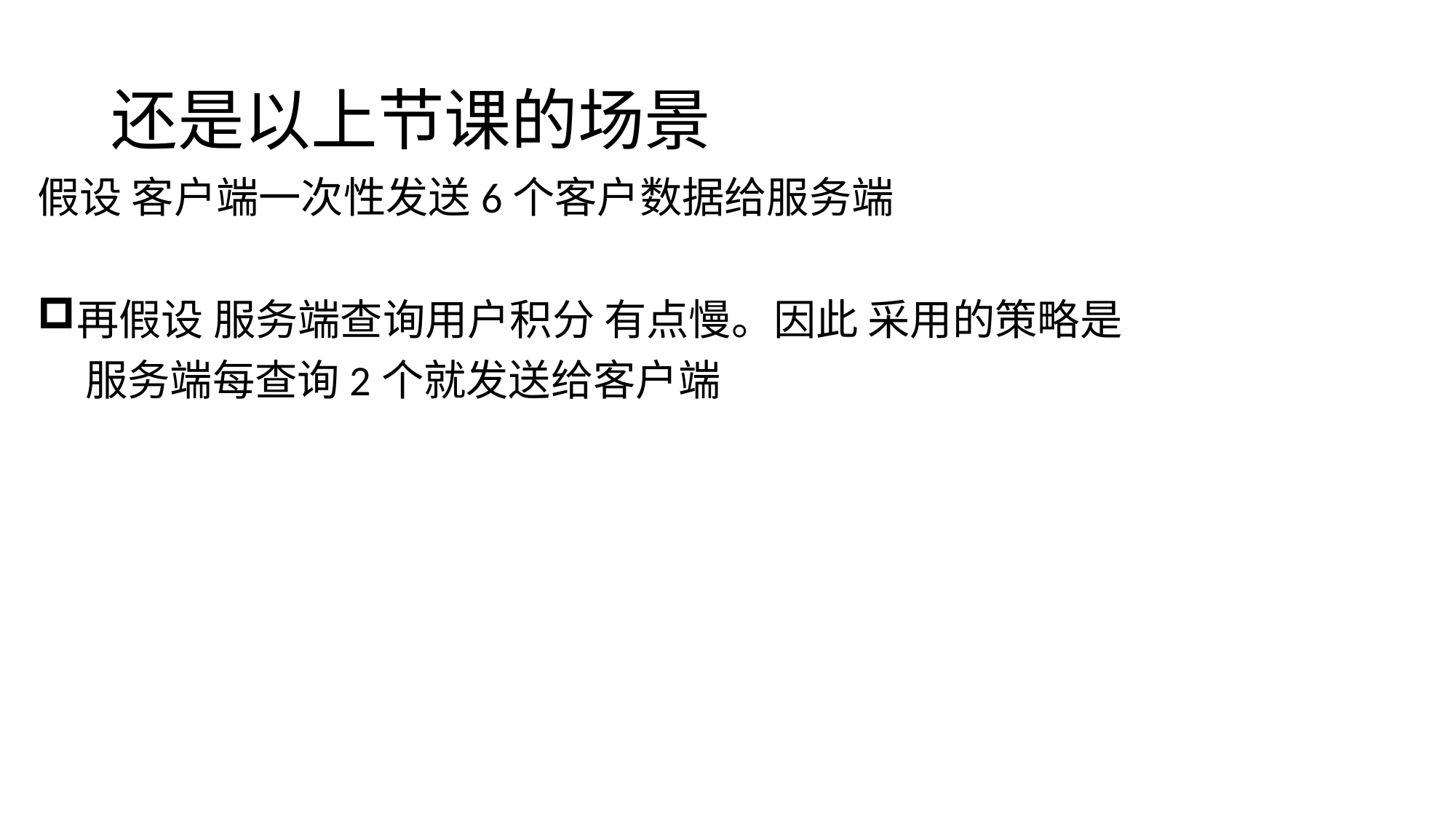

# 还是以上节课的场景
假设 客户端一次性发送6个客户数据给服务端

再假设 服务端查询用户积分 有点慢。因此 采用的策略是
    服务端每查询2个就发送给客户端